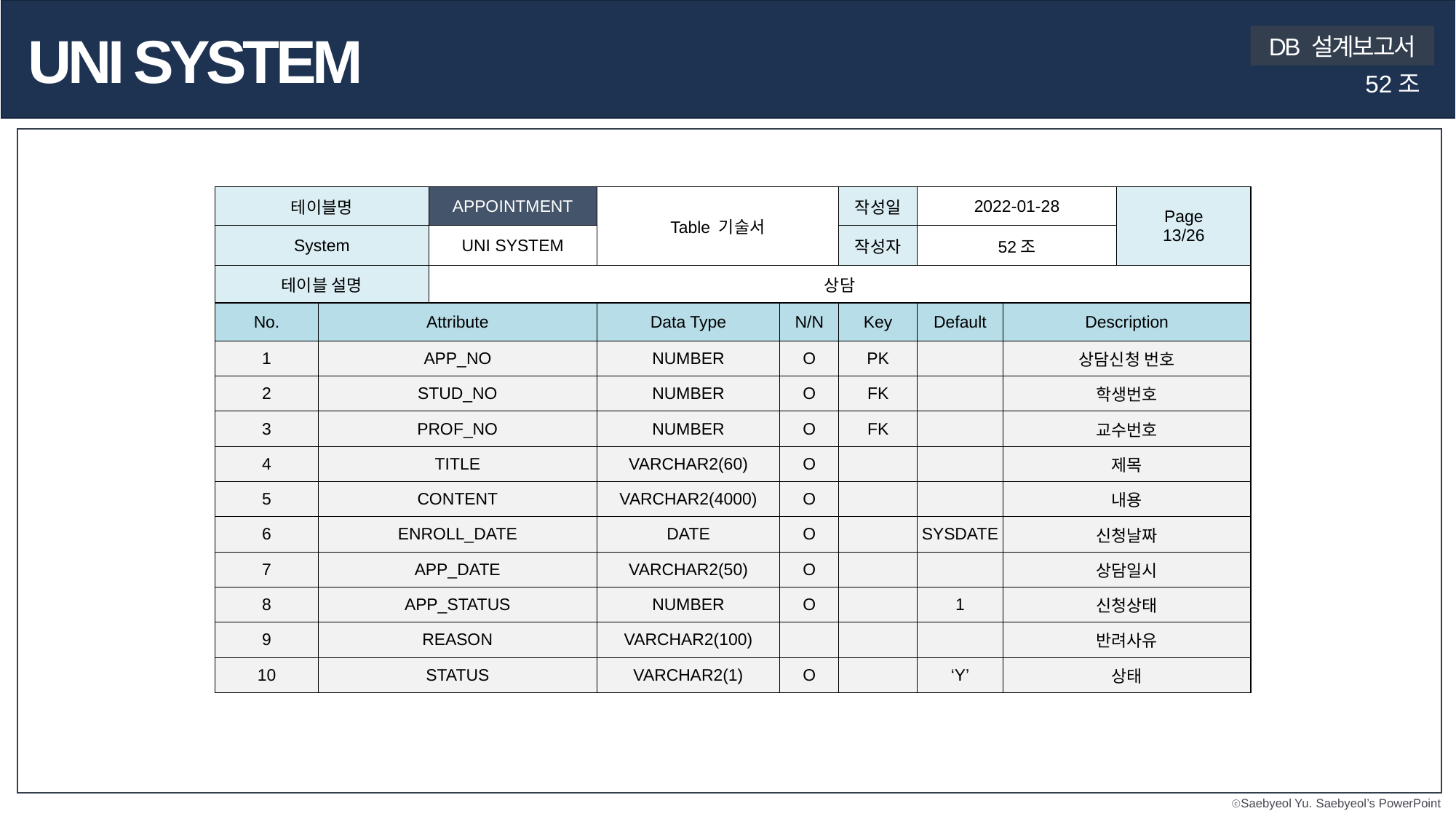

UNI SYSTEM
DB 설계보고서
52조

| 테이블명 |  | APPOINTMENT | Table 기술서 |  | 작성일 | 2022-01-28 |  | Page 13/26 |
| --- | --- | --- | --- | --- | --- | --- | --- | --- |
| System |  | UNI SYSTEM |  |  | 작성자 | 52조 |  |  |
| 테이블 설명 |  | 상담 |  |  |  |  |  |  |
| No. | Attribute |  | Data Type | N/N | Key | Default | Description |  |
| 1 | APP\_NO |  | NUMBER | O | PK |  | 상담신청 번호 |  |
| 2 | STUD\_NO |  | NUMBER | O | FK |  | 학생번호 |  |
| 3 | PROF\_NO |  | NUMBER | O | FK |  | 교수번호 |  |
| 4 | TITLE |  | VARCHAR2(60) | O |  |  | 제목 |  |
| 5 | CONTENT |  | VARCHAR2(4000) | O |  |  | 내용 |  |
| 6 | ENROLL\_DATE |  | DATE | O |  | SYSDATE | 신청날짜 |  |
| 7 | APP\_DATE |  | VARCHAR2(50) | O |  |  | 상담일시 |  |
| 8 | APP\_STATUS |  | NUMBER | O |  | 1 | 신청상태 |  |
| 9 | REASON |  | VARCHAR2(100) |  |  |  | 반려사유 |  |
| 10 | STATUS |  | VARCHAR2(1) | O |  | ‘Y’ | 상태 |  |